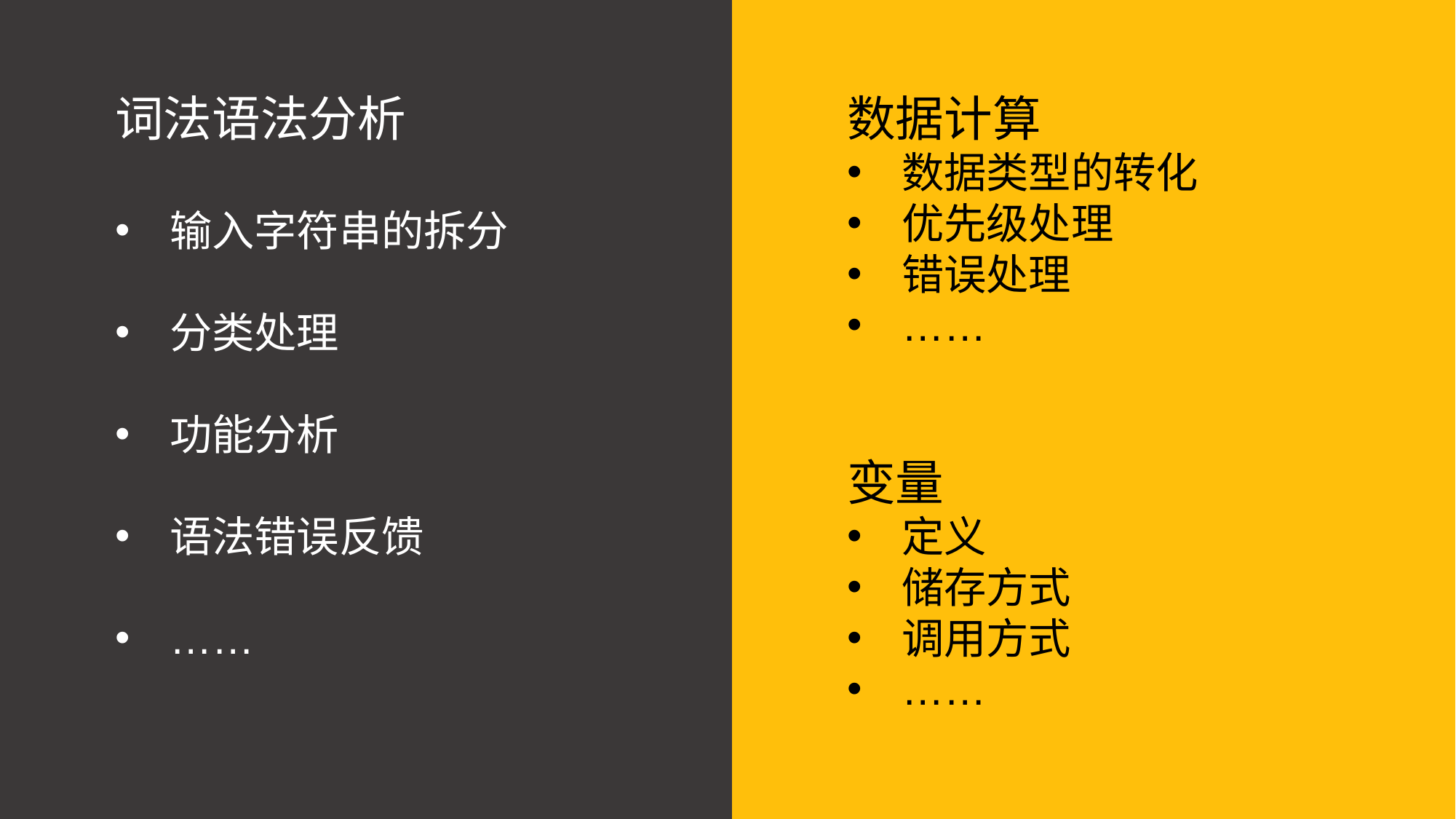

词法语法分析

输入字符串的拆分

分类处理

功能分析

语法错误反馈

……

数据计算
数据类型的转化
优先级处理
错误处理
……

变量
定义
储存方式
调用方式
……